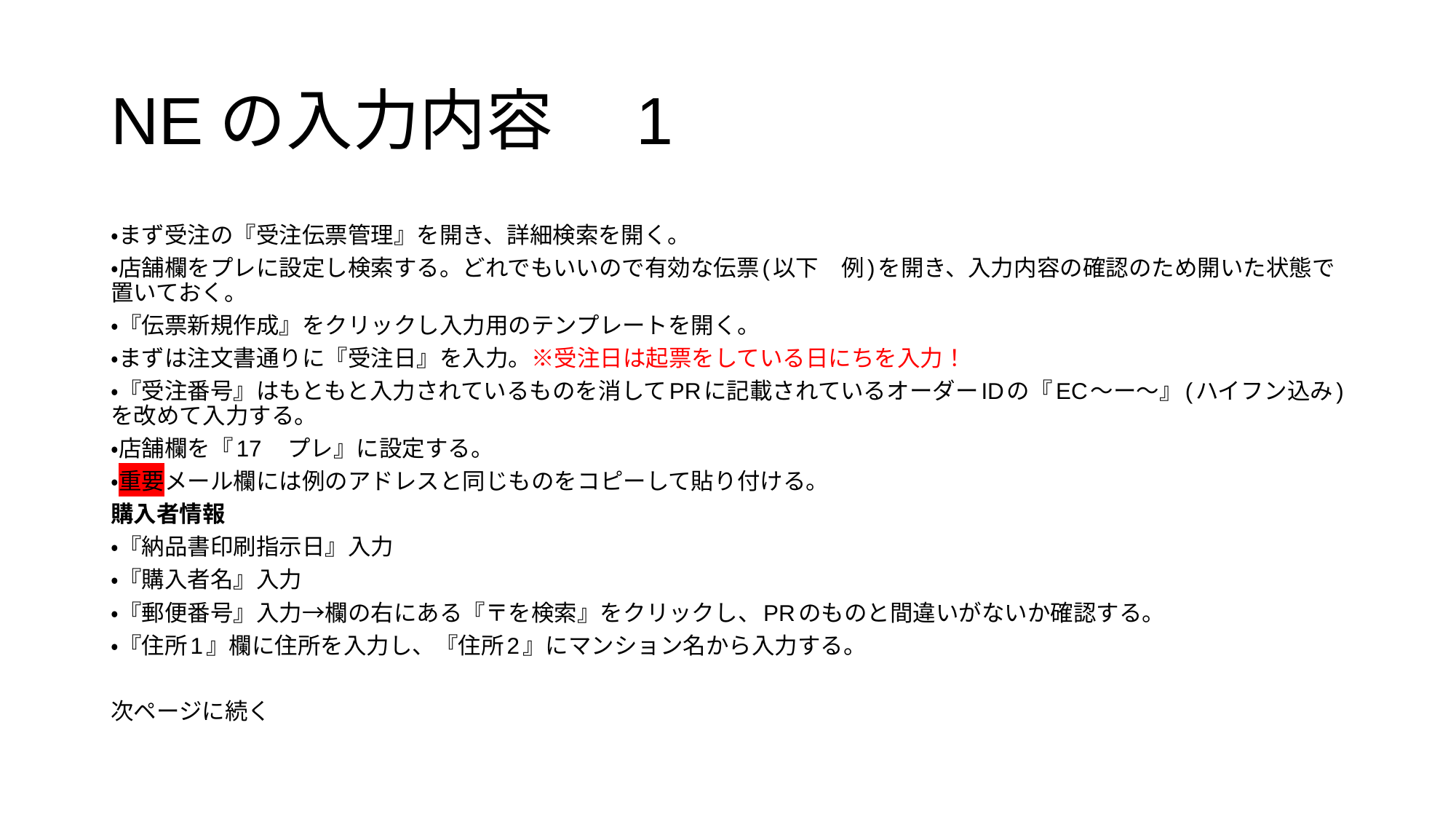

# NEの入力内容　1
・まず受注の『受注伝票管理』を開き、詳細検索を開く。
・店舗欄をプレに設定し検索する。どれでもいいので有効な伝票(以下　例)を開き、入力内容の確認のため開いた状態で置いておく。
・『伝票新規作成』をクリックし入力用のテンプレートを開く。
・まずは注文書通りに『受注日』を入力。※受注日は起票をしている日にちを入力！
・『受注番号』はもともと入力されているものを消してPRに記載されているオーダーIDの『EC～ー～』(ハイフン込み)を改めて入力する。
・店舗欄を『17　プレ』に設定する。
・重要メール欄には例のアドレスと同じものをコピーして貼り付ける。
購入者情報
・『納品書印刷指示日』入力
・『購入者名』入力
・『郵便番号』入力→欄の右にある『〒を検索』をクリックし、PRのものと間違いがないか確認する。
・『住所1』欄に住所を入力し、『住所2』にマンション名から入力する。

次ページに続く